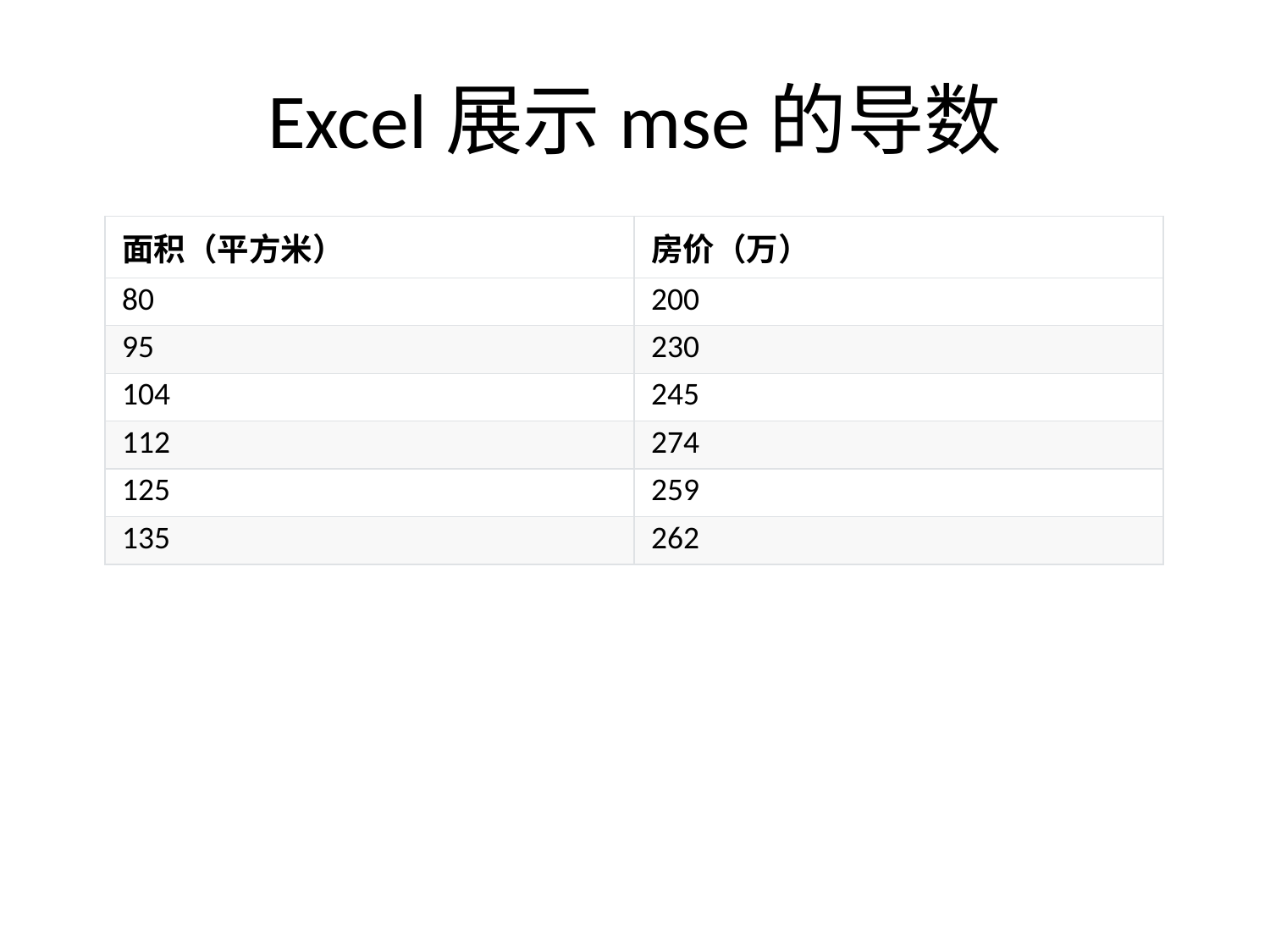

# Excel展示mse的导数
| 面积（平方米） | 房价（万） |
| --- | --- |
| 80 | 200 |
| 95 | 230 |
| 104 | 245 |
| 112 | 274 |
| 125 | 259 |
| 135 | 262 |